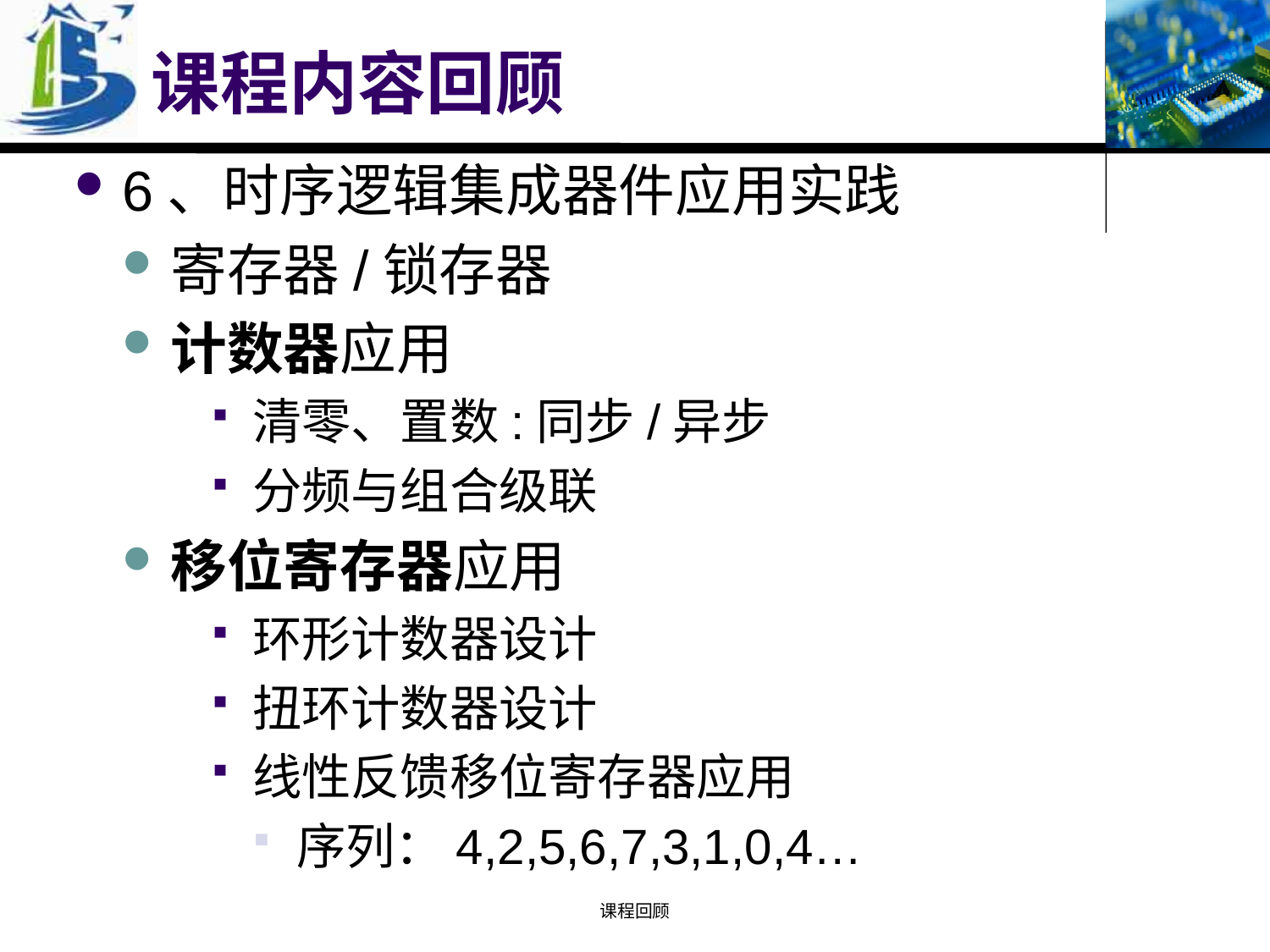

# 课程内容回顾
6、时序逻辑集成器件应用实践
寄存器/锁存器
计数器应用
清零、置数:同步/异步
分频与组合级联
移位寄存器应用
环形计数器设计
扭环计数器设计
线性反馈移位寄存器应用
序列：4,2,5,6,7,3,1,0,4…

课程回顾
13